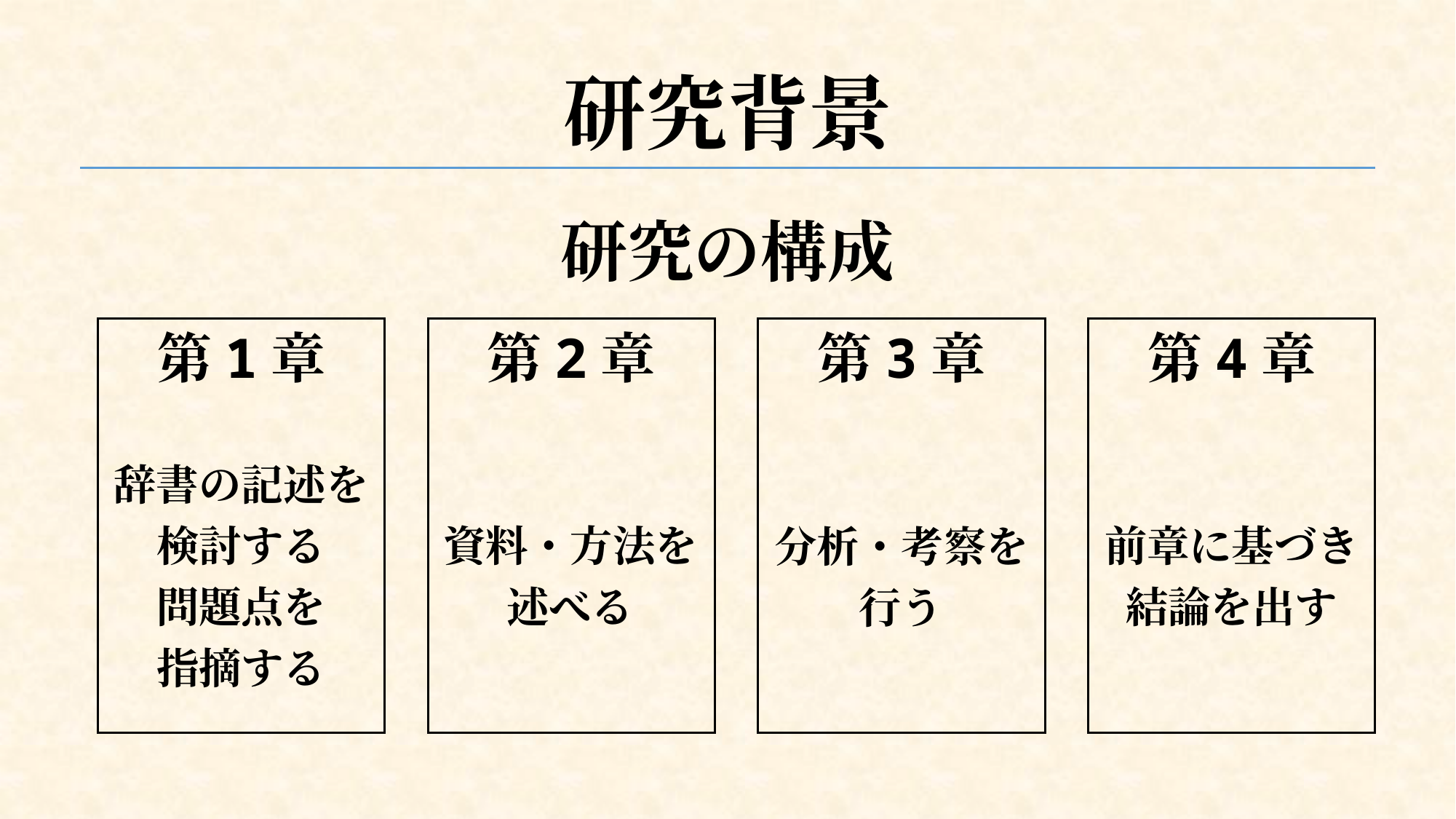

研究背景
研究の構成
第4章
第3章
第1章
第2章
資料・方法を
述べる
前章に基づき
結論を出す
辞書の記述を検討する
問題点を
指摘する
分析・考察を
行う